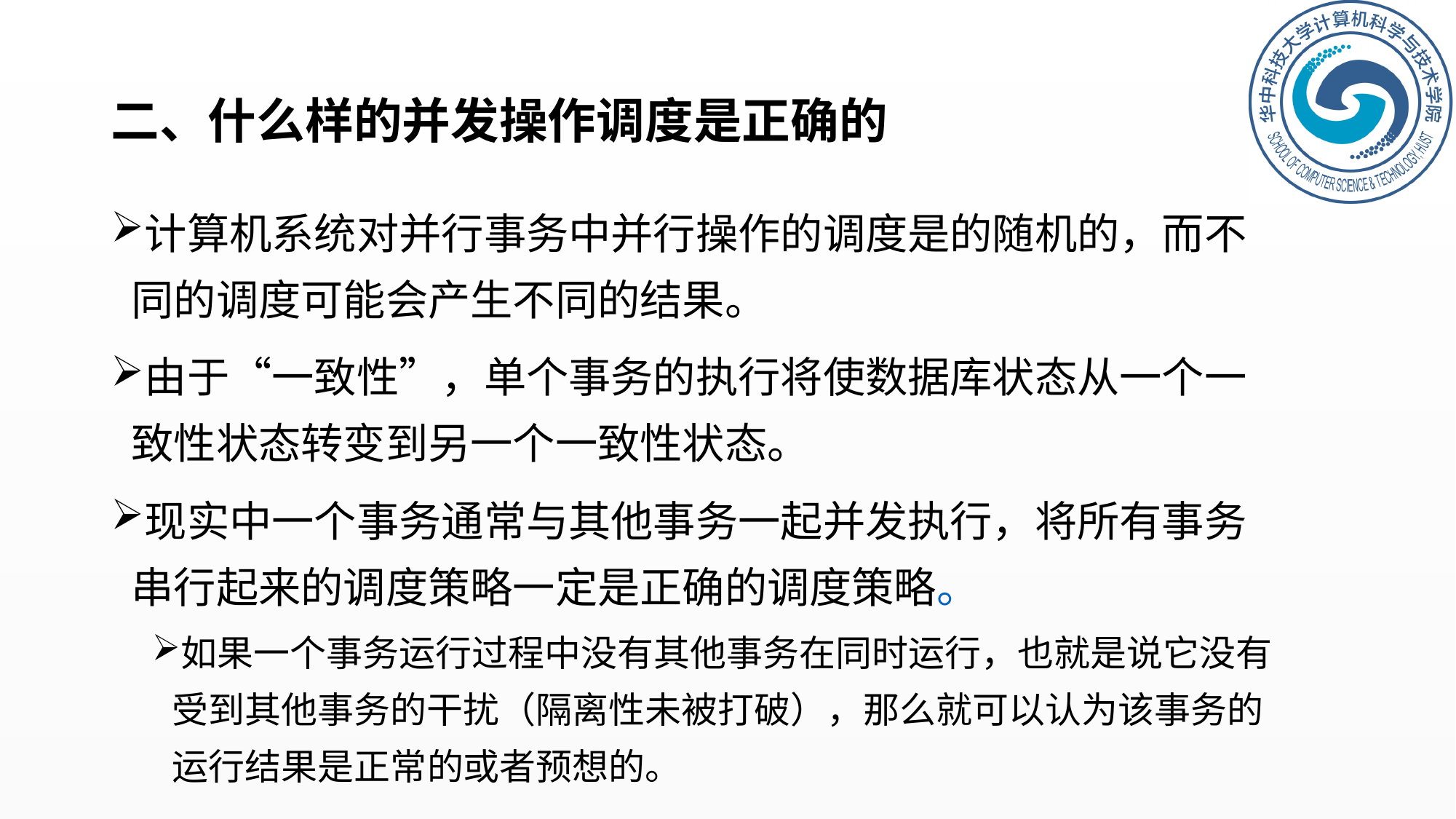

# 二、什么样的并发操作调度是正确的
计算机系统对并行事务中并行操作的调度是的随机的，而不同的调度可能会产生不同的结果。
由于“一致性”，单个事务的执行将使数据库状态从一个一致性状态转变到另一个一致性状态。
现实中一个事务通常与其他事务一起并发执行，将所有事务串行起来的调度策略一定是正确的调度策略。
如果一个事务运行过程中没有其他事务在同时运行，也就是说它没有受到其他事务的干扰（隔离性未被打破），那么就可以认为该事务的运行结果是正常的或者预想的。